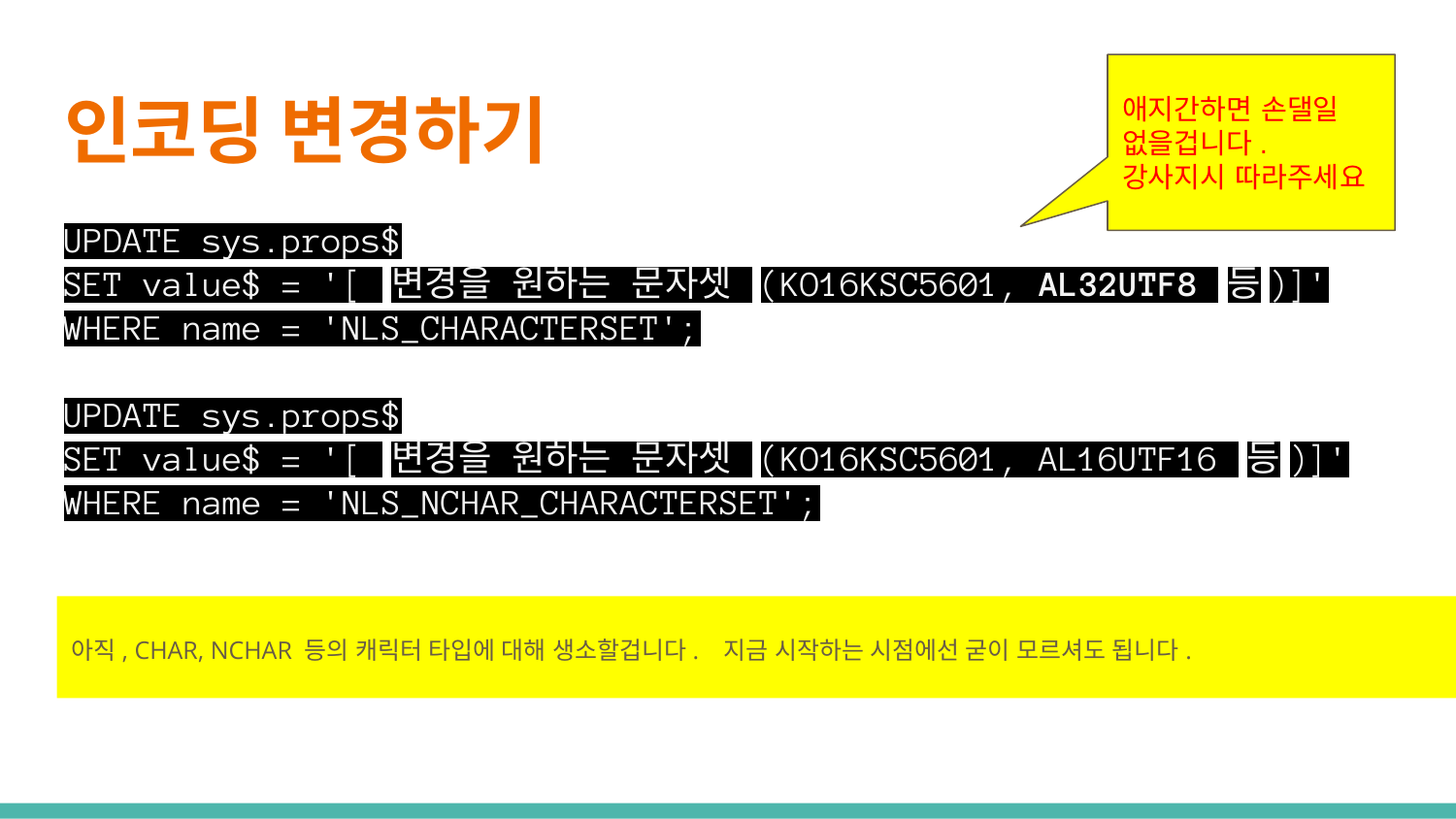

애지간하면 손댈일 없을겁니다.
강사지시 따라주세요
# 인코딩 변경하기
UPDATE sys.props$
SET value$ = '[ 변경을 원하는 문자셋 (KO16KSC5601, AL32UTF8 등)]'
WHERE name = 'NLS_CHARACTERSET';

UPDATE sys.props$
SET value$ = '[ 변경을 원하는 문자셋 (KO16KSC5601, AL16UTF16 등)]'
WHERE name = 'NLS_NCHAR_CHARACTERSET';
아직, CHAR, NCHAR 등의 캐릭터 타입에 대해 생소할겁니다.   지금 시작하는 시점에선 굳이 모르셔도 됩니다.